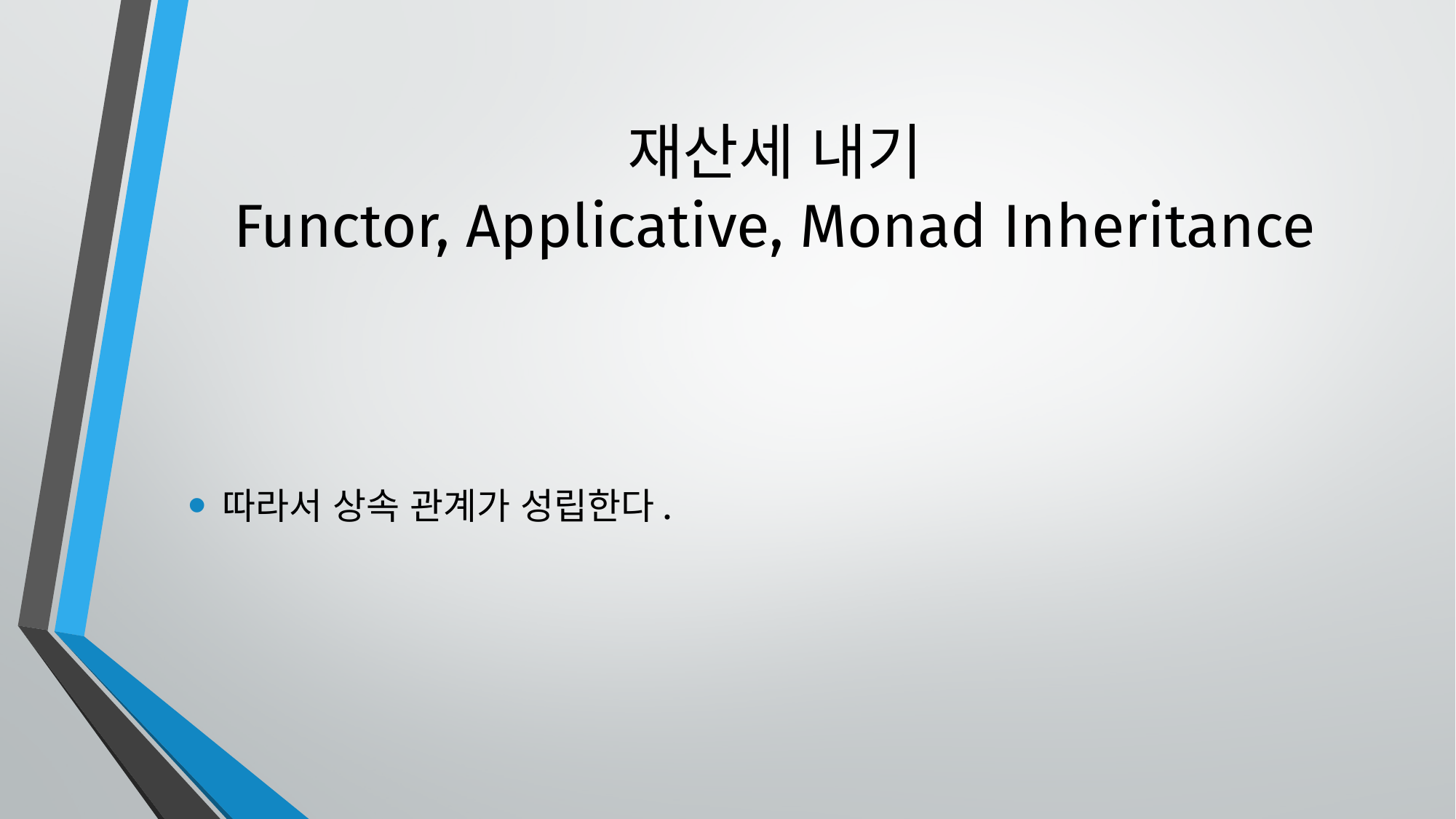

# 재산세 내기 Functor, Applicative, Monad Inheritance
따라서 상속 관계가 성립한다.